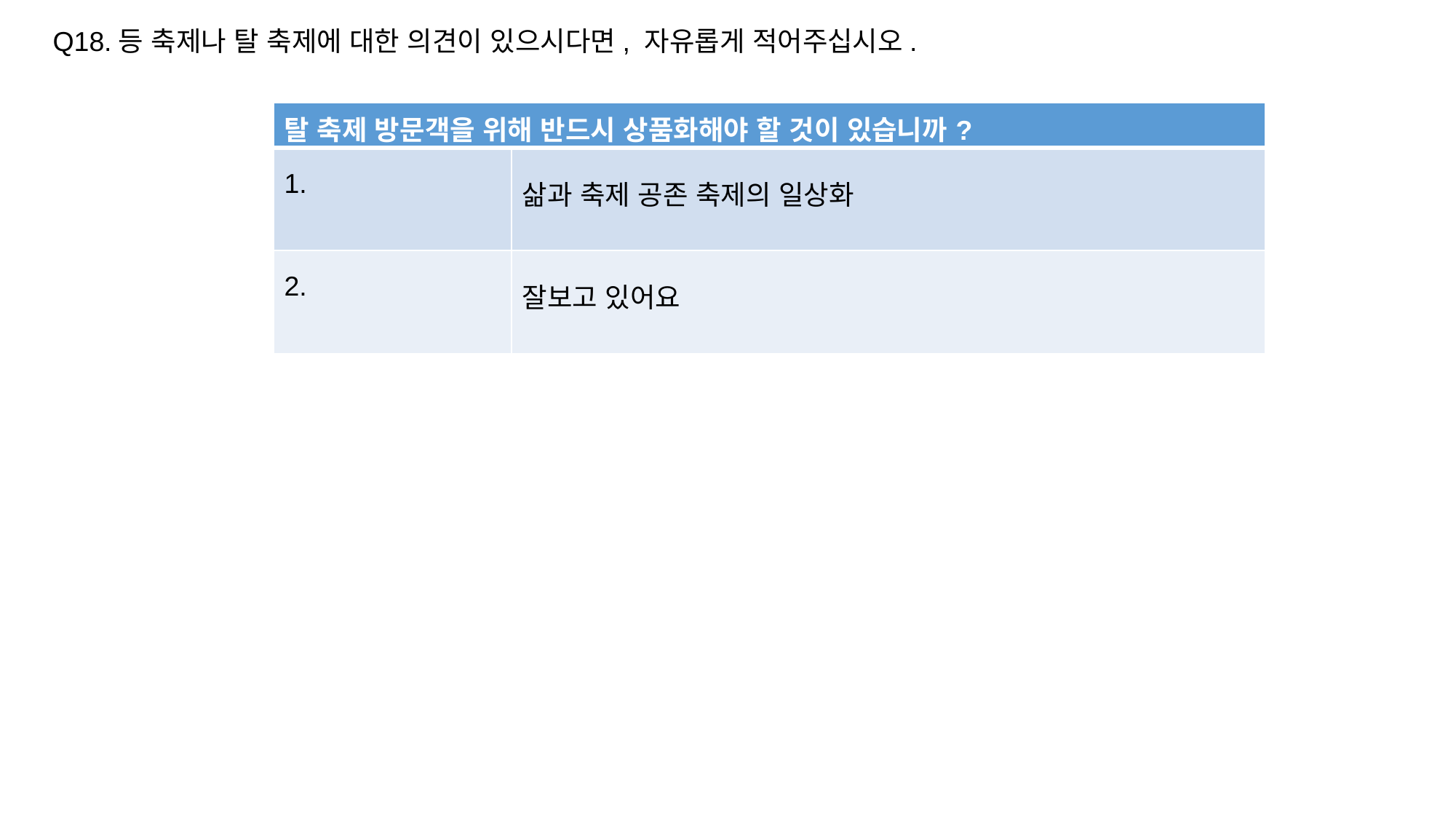

Q18.등 축제나 탈 축제에 대한 의견이 있으시다면, 자유롭게 적어주십시오.
| 탈 축제 방문객을 위해 반드시 상품화해야 할 것이 있습니까? |  |
| --- | --- |
| 1. | 삶과 축제 공존 축제의 일상화 |
| 2. | 잘보고 있어요 |